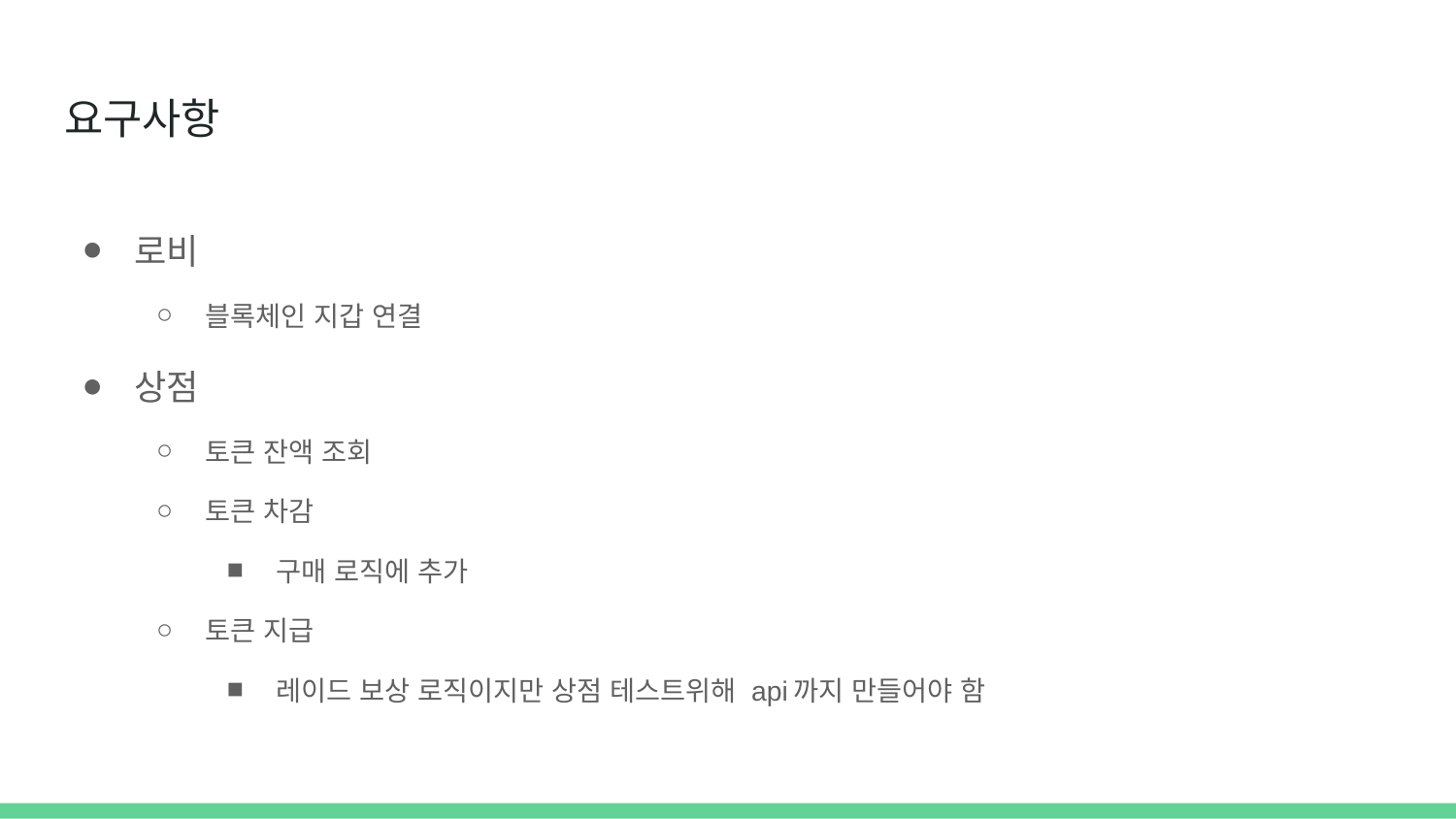

# 요구사항
로비
블록체인 지갑 연결
상점
토큰 잔액 조회
토큰 차감
구매 로직에 추가
토큰 지급
레이드 보상 로직이지만 상점 테스트위해 api까지 만들어야 함